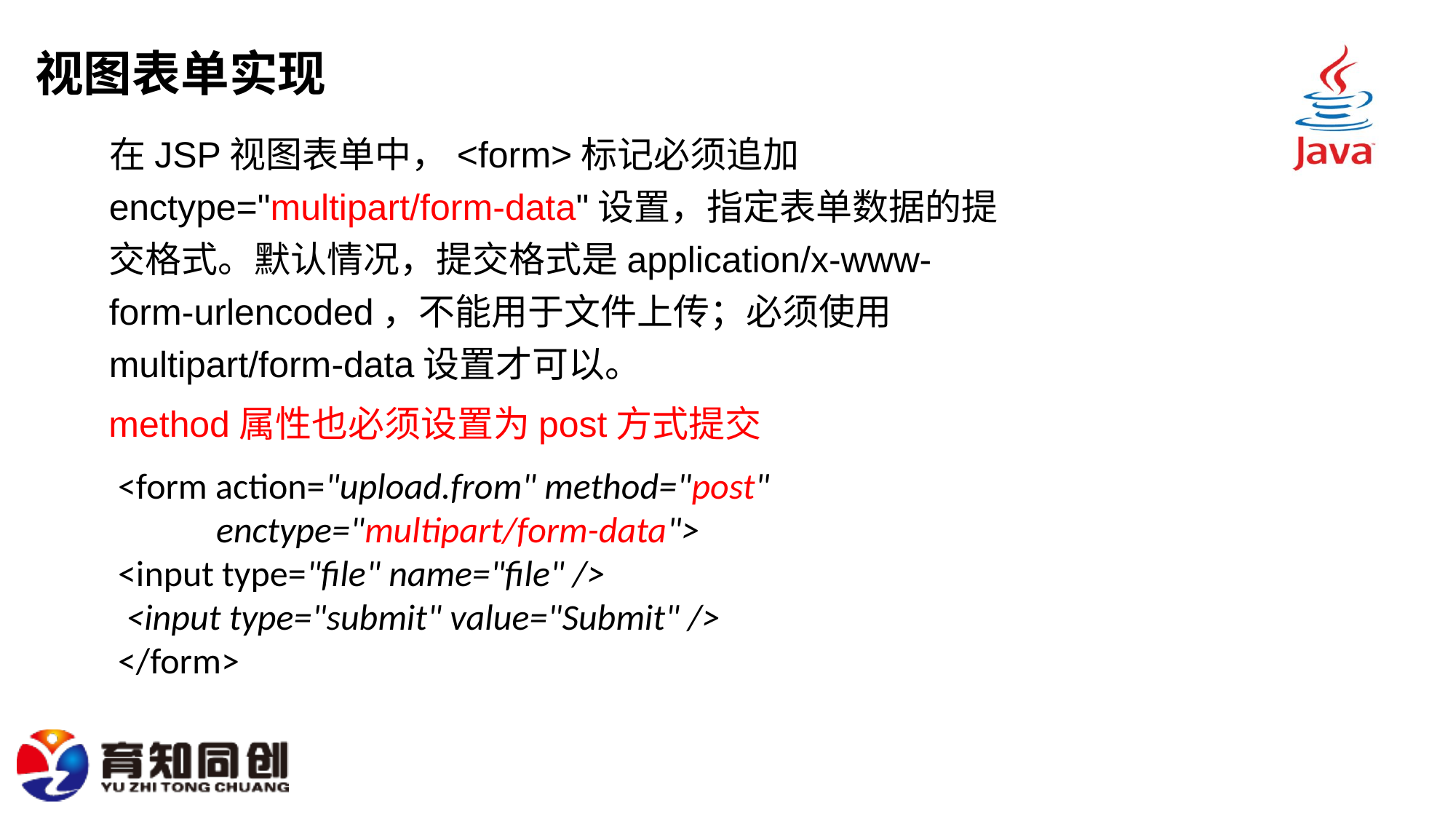

# 视图表单实现
    在JSP视图表单中，<form>标记必须追加enctype="multipart/form-data"设置，指定表单数据的提交格式。默认情况，提交格式是application/x-www-form-urlencoded，不能用于文件上传；必须使用multipart/form-data设置才可以。
    method属性也必须设置为post方式提交
<form action="upload.from" method="post"
            enctype="multipart/form-data">
<input type="file" name="file" />
 <input type="submit" value="Submit" />
</form>